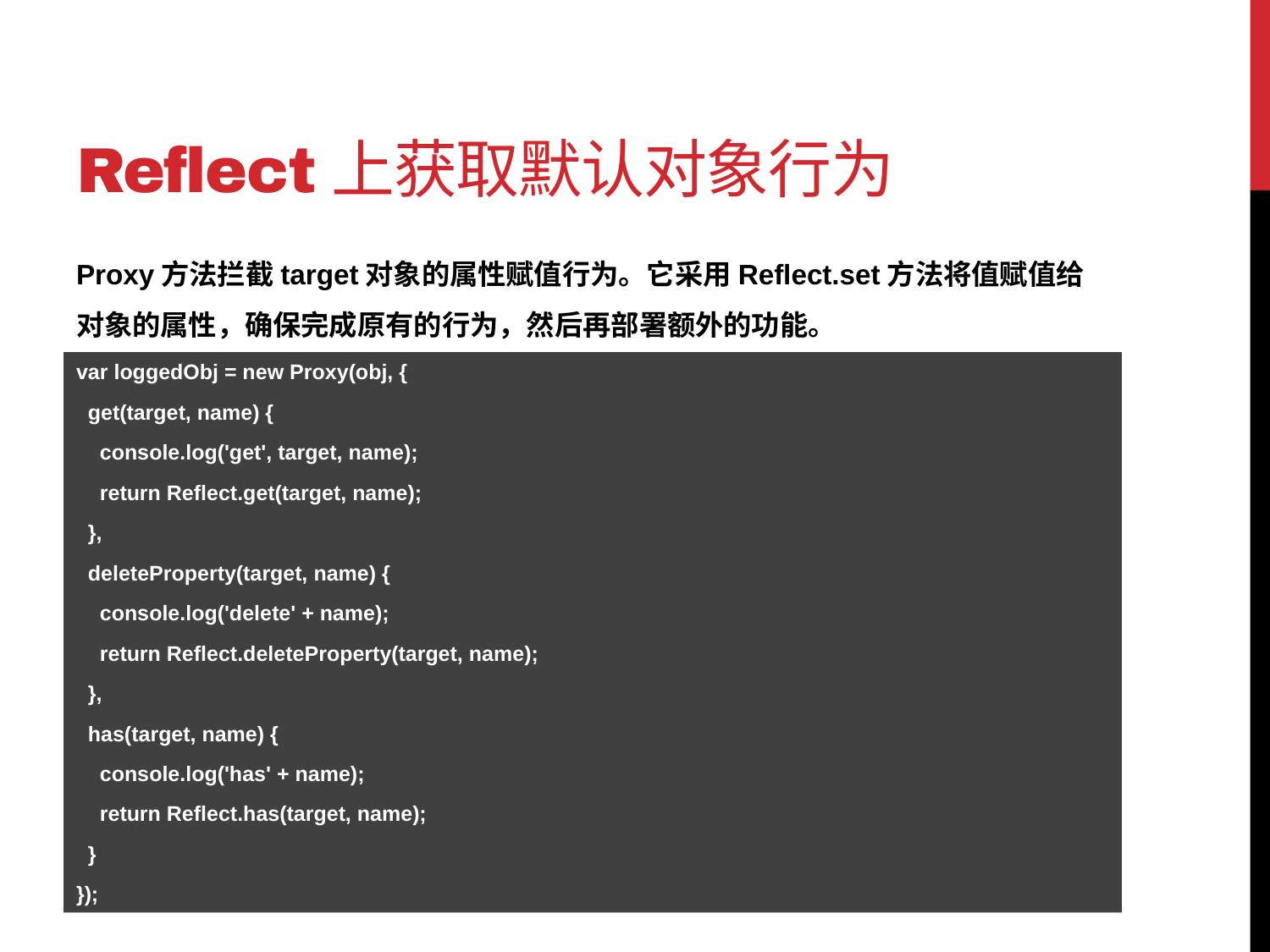

# Reflect上获取默认对象行为
Proxy方法拦截target对象的属性赋值行为。它采用Reflect.set方法将值赋值给对象的属性，确保完成原有的行为，然后再部署额外的功能。

var loggedObj = new Proxy(obj, {
  get(target, name) {
    console.log('get', target, name);
    return Reflect.get(target, name);
  },
  deleteProperty(target, name) {
    console.log('delete' + name);
    return Reflect.deleteProperty(target, name);
  },
  has(target, name) {
    console.log('has' + name);
    return Reflect.has(target, name);
  }
});